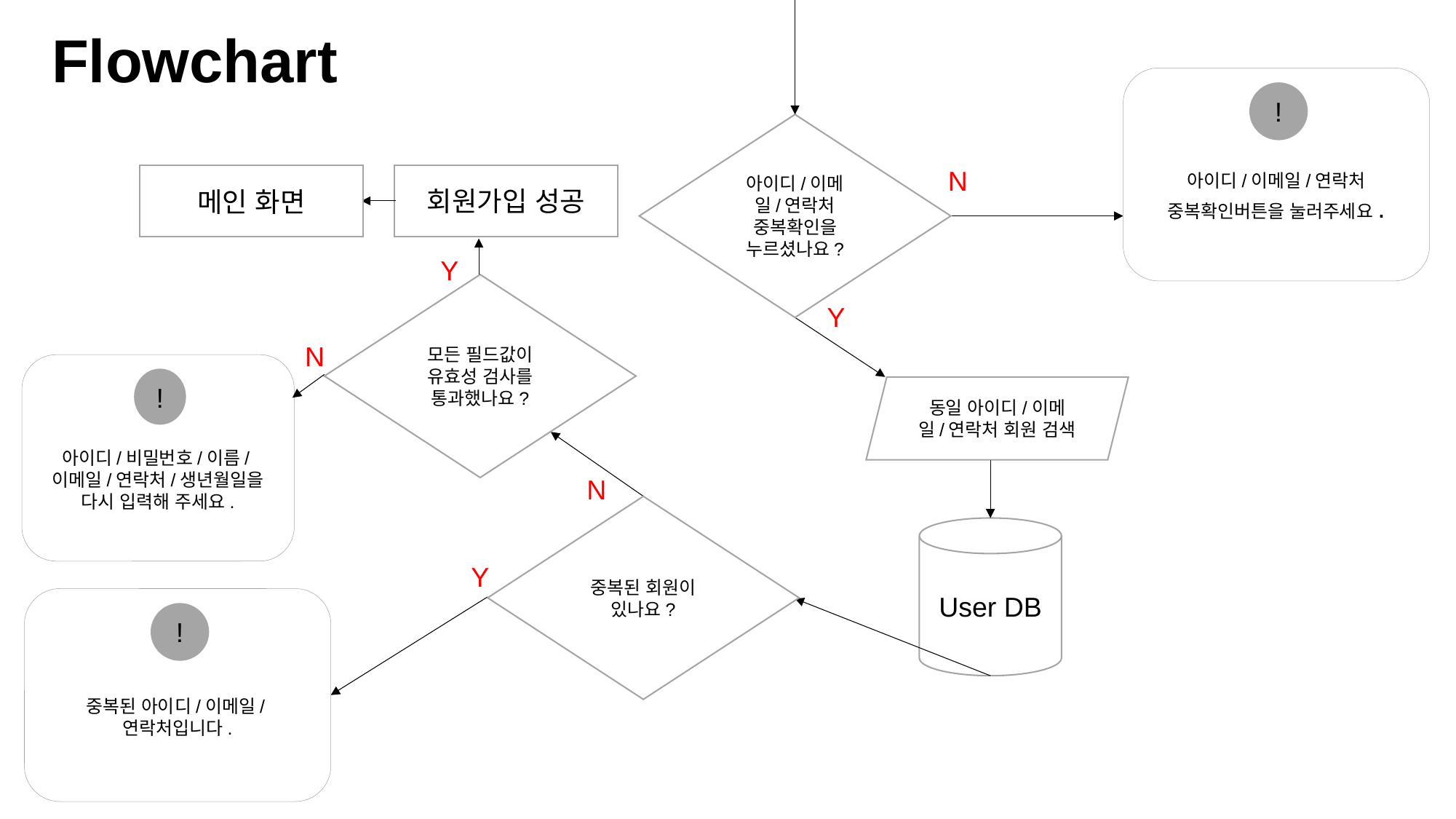

Flowchart

아이디/이메일/연락처 중복확인버튼을 눌러주세요.
!
아이디/이메일/연락처 중복확인을 누르셨나요?
N
회원가입 성공
메인 화면
Y
모든 필드값이 유효성 검사를 통과했나요?
Y
N

아이디/비밀번호/이름/이메일/연락처/생년월일을 다시 입력해 주세요.
!
동일 아이디/이메일/연락처 회원 검색
N
중복된 회원이 있나요?
User DB
Y

중복된 아이디/이메일/연락처입니다.
!